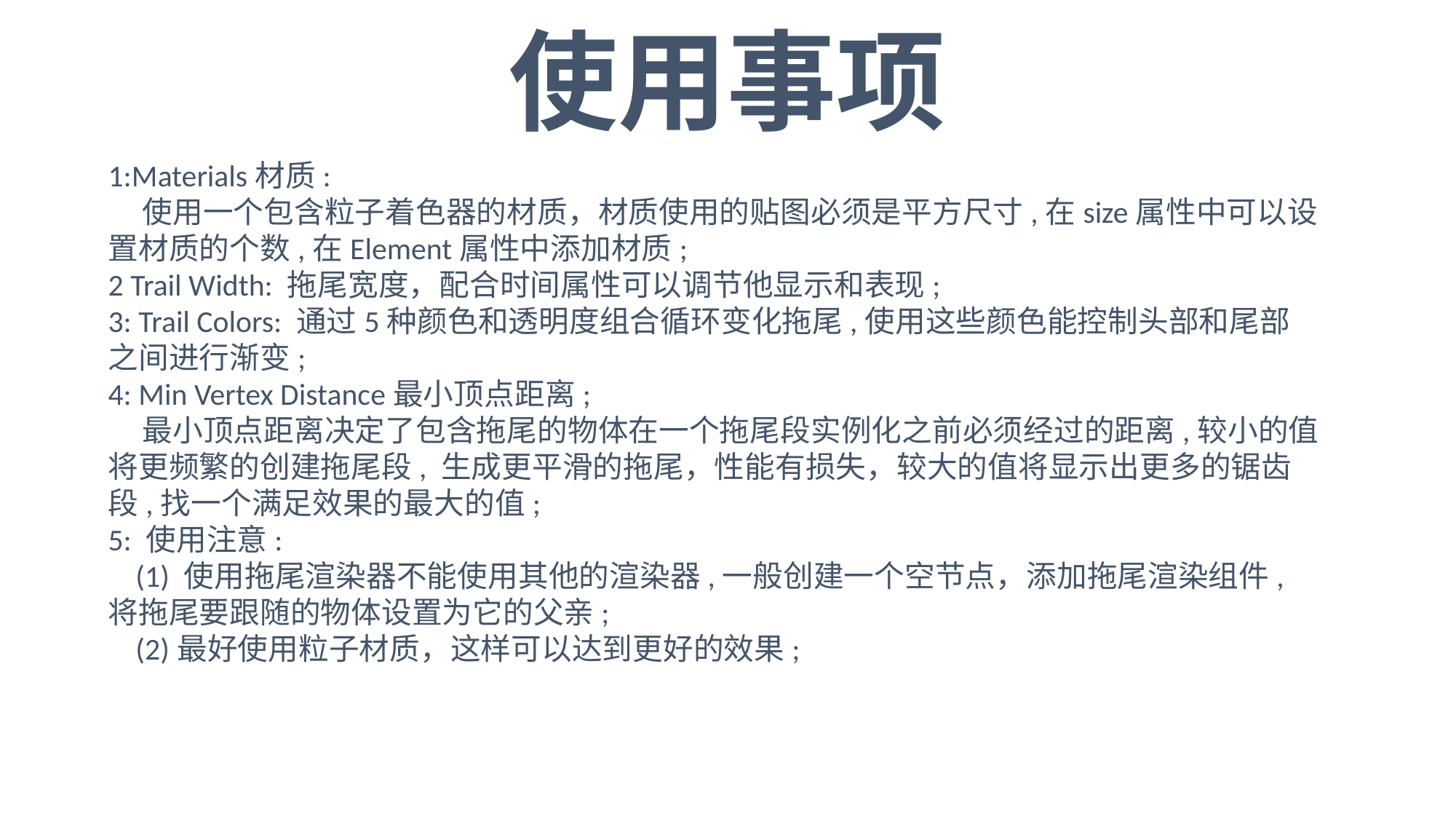

使用事项
1:Materials材质:
    使用一个包含粒子着色器的材质，材质使用的贴图必须是平方尺寸,在size属性中可以设置材质的个数,在Element属性中添加材质;
2 Trail Width: 拖尾宽度，配合时间属性可以调节他显示和表现;
3: Trail Colors: 通过5种颜色和透明度组合循环变化拖尾,使用这些颜色能控制头部和尾部之间进行渐变;
4: Min Vertex Distance最小顶点距离;
    最小顶点距离决定了包含拖尾的物体在一个拖尾段实例化之前必须经过的距离,较小的值将更频繁的创建拖尾段, 生成更平滑的拖尾，性能有损失，较大的值将显示出更多的锯齿段,找一个满足效果的最大的值;
5: 使用注意:
    (1) 使用拖尾渲染器不能使用其他的渲染器,一般创建一个空节点，添加拖尾渲染组件,将拖尾要跟随的物体设置为它的父亲;
    (2)最好使用粒子材质，这样可以达到更好的效果;
2